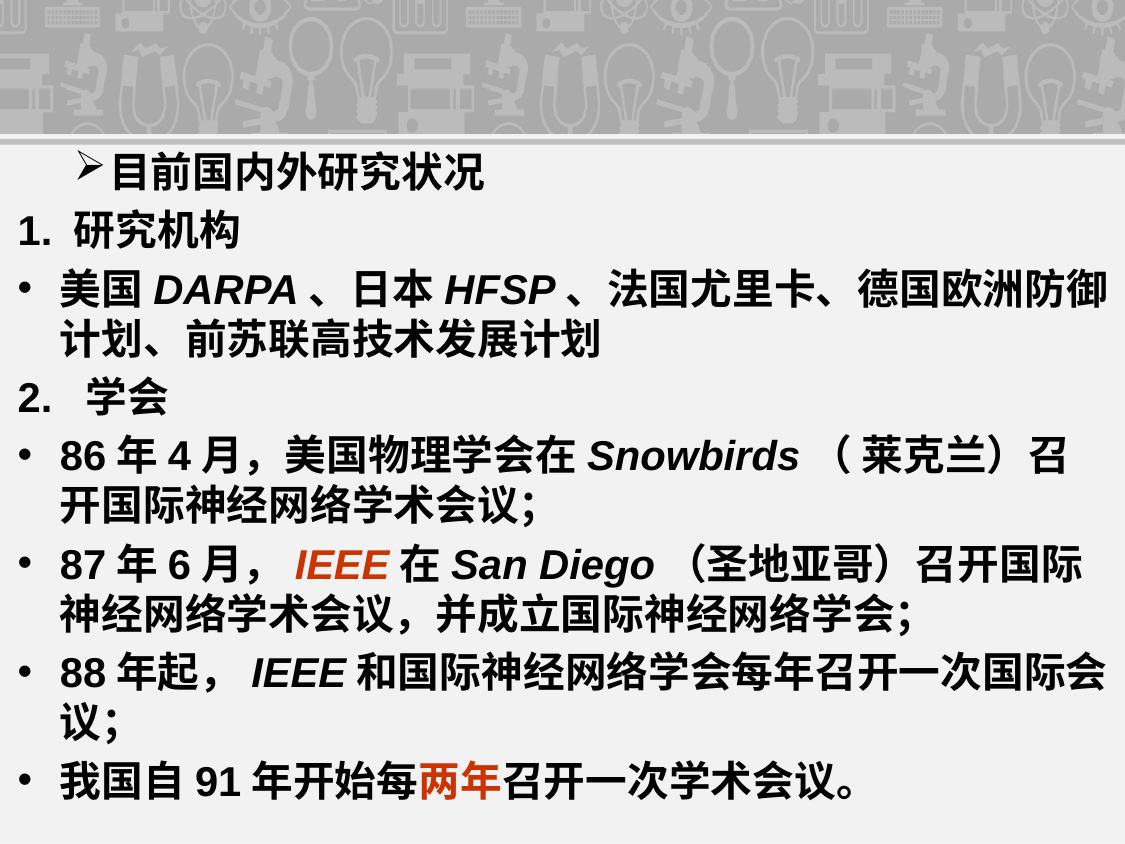

目前国内外研究状况
1. 研究机构
美国DARPA、日本HFSP、法国尤里卡、德国欧洲防御计划、前苏联高技术发展计划
2.  学会
86年4月，美国物理学会在Snowbirds（ 莱克兰）召开国际神经网络学术会议；
87年6月，IEEE在San Diego（圣地亚哥）召开国际神经网络学术会议，并成立国际神经网络学会；
88年起，IEEE和国际神经网络学会每年召开一次国际会议；
我国自91年开始每两年召开一次学术会议。